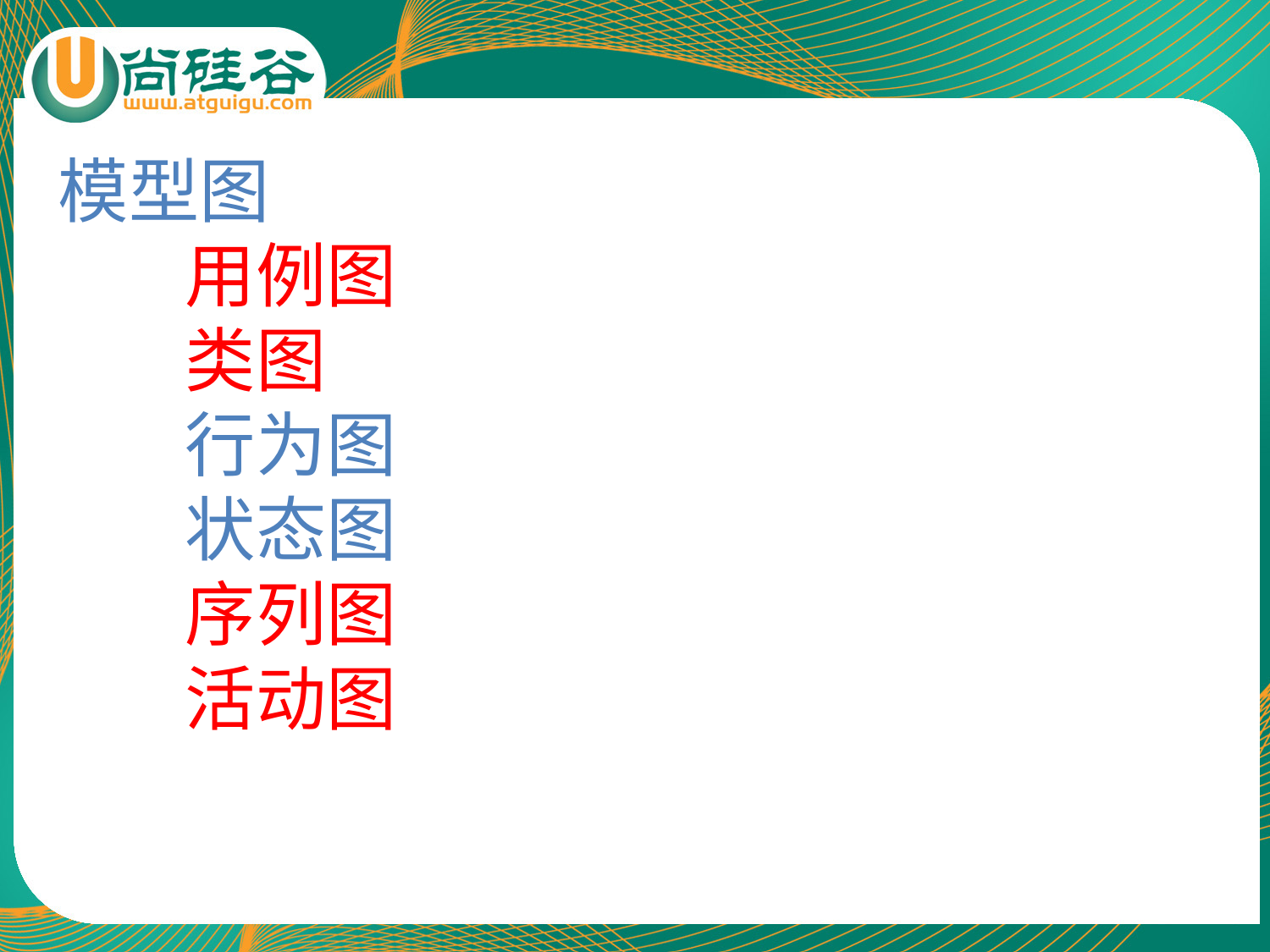

模型图
	用例图
	类图
	行为图
	状态图
	序列图
	活动图